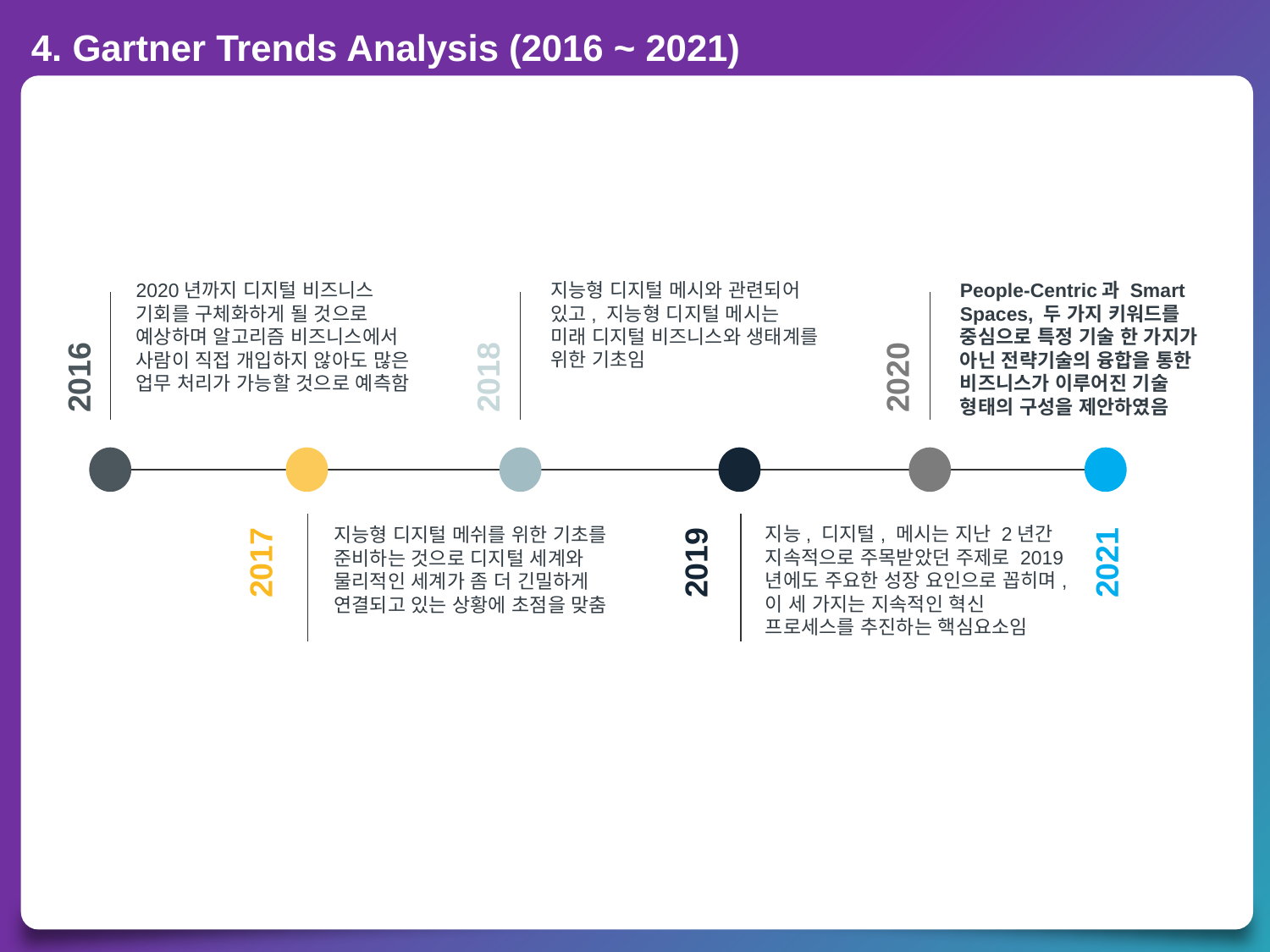

4. Gartner Trends Analysis (2016 ~ 2021)

2020년까지 디지털 비즈니스 기회를 구체화하게 될 것으로 예상하며 알고리즘 비즈니스에서 사람이 직접 개입하지 않아도 많은 업무 처리가 가능할 것으로 예측함
지능형 디지털 메시와 관련되어 있고, 지능형 디지털 메시는 미래 디지털 비즈니스와 생태계를 위한 기초임
People-Centric과 Smart Spaces, 두 가지 키워드를 중심으로 특정 기술 한 가지가 아닌 전략기술의 융합을 통한 비즈니스가 이루어진 기술 형태의 구성을 제안하였음

지능, 디지털, 메시는 지난 2년간 지속적으로 주목받았던 주제로 2019년에도 주요한 성장 요인으로 꼽히며, 이 세 가지는 지속적인 혁신 프로세스를 추진하는 핵심요소임
지능형 디지털 메쉬를 위한 기초를 준비하는 것으로 디지털 세계와 물리적인 세계가 좀 더 긴밀하게 연결되고 있는 상황에 초점을 맞춤
2018
2016
2020

2021
2017
2019